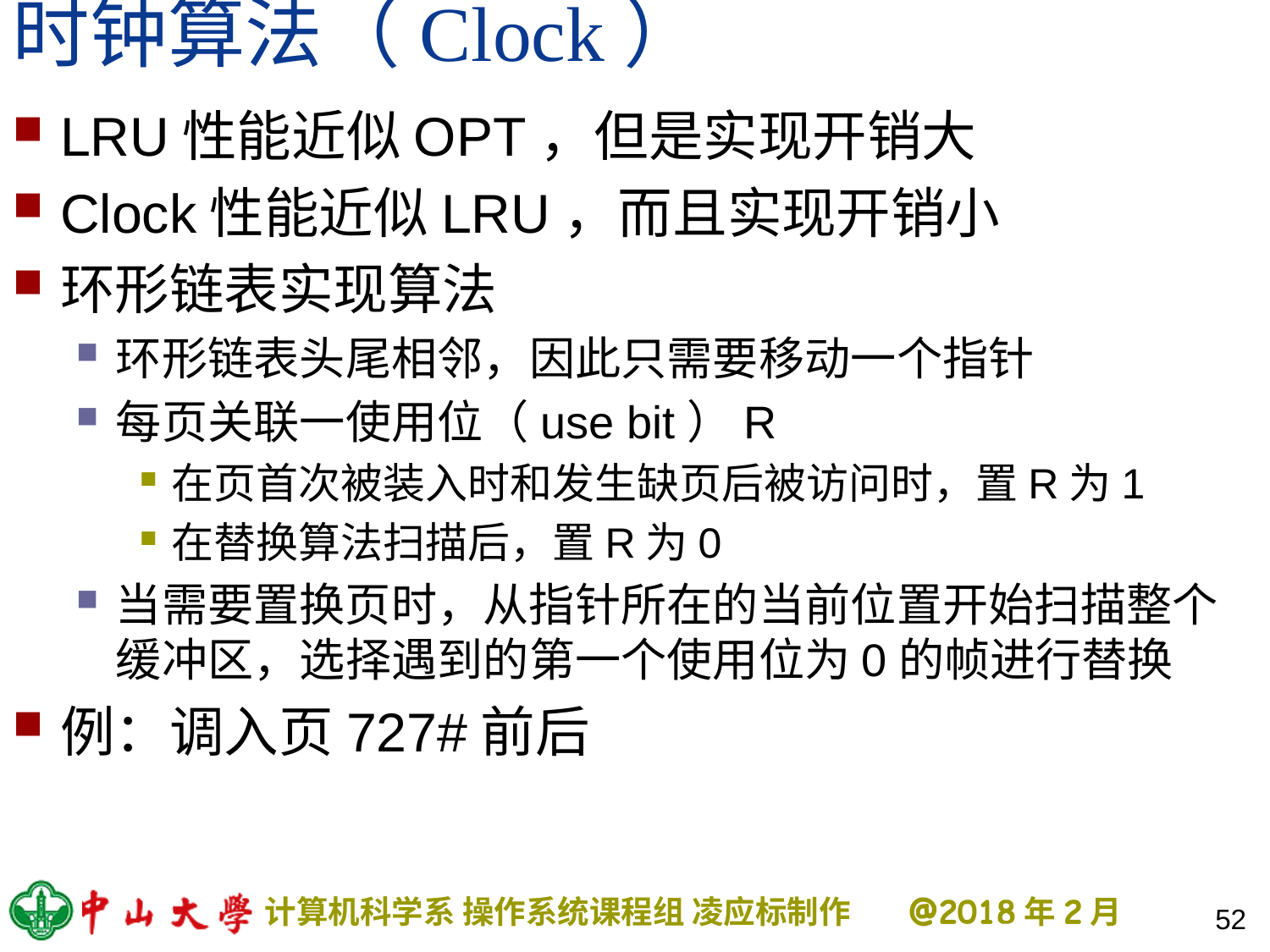

# 时钟算法（Clock）
LRU性能近似OPT，但是实现开销大
Clock性能近似LRU，而且实现开销小
环形链表实现算法
环形链表头尾相邻，因此只需要移动一个指针
每页关联一使用位（use bit）R
在页首次被装入时和发生缺页后被访问时，置R为1
在替换算法扫描后，置R为0
当需要置换页时，从指针所在的当前位置开始扫描整个缓冲区，选择遇到的第一个使用位为0的帧进行替换
例：调入页727#前后
52